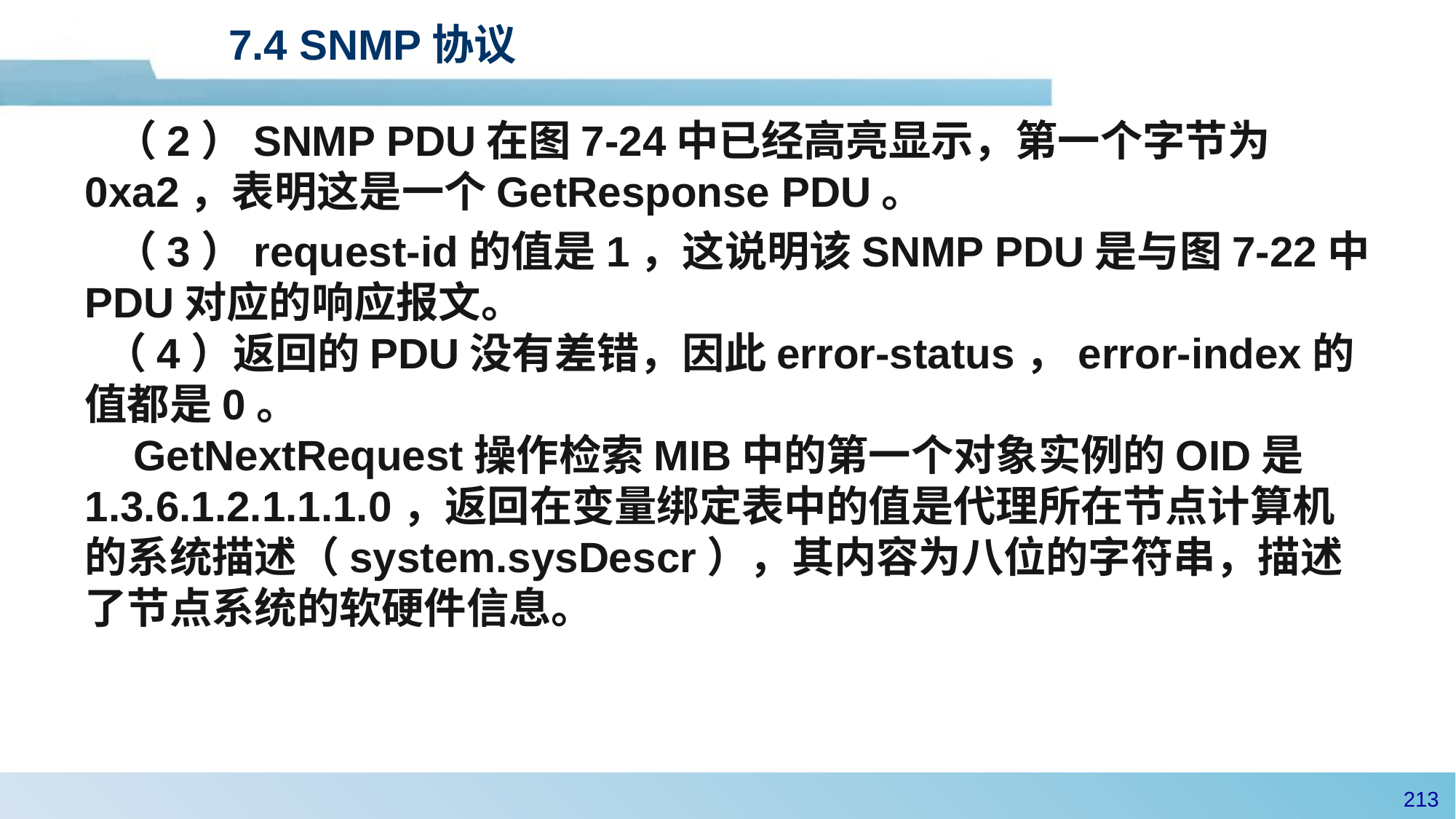

#
7.4 SNMP协议
  （2）SNMP PDU在图7-24中已经高亮显示，第一个字节为0xa2，表明这是一个GetResponse PDU。
  （3）request-id的值是1，这说明该SNMP PDU是与图7-22中PDU对应的响应报文。
  （4）返回的PDU没有差错，因此error-status，error-index的值都是0。
    GetNextRequest操作检索MIB中的第一个对象实例的OID是1.3.6.1.2.1.1.1.0，返回在变量绑定表中的值是代理所在节点计算机的系统描述（system.sysDescr），其内容为八位的字符串，描述了节点系统的软硬件信息。
213